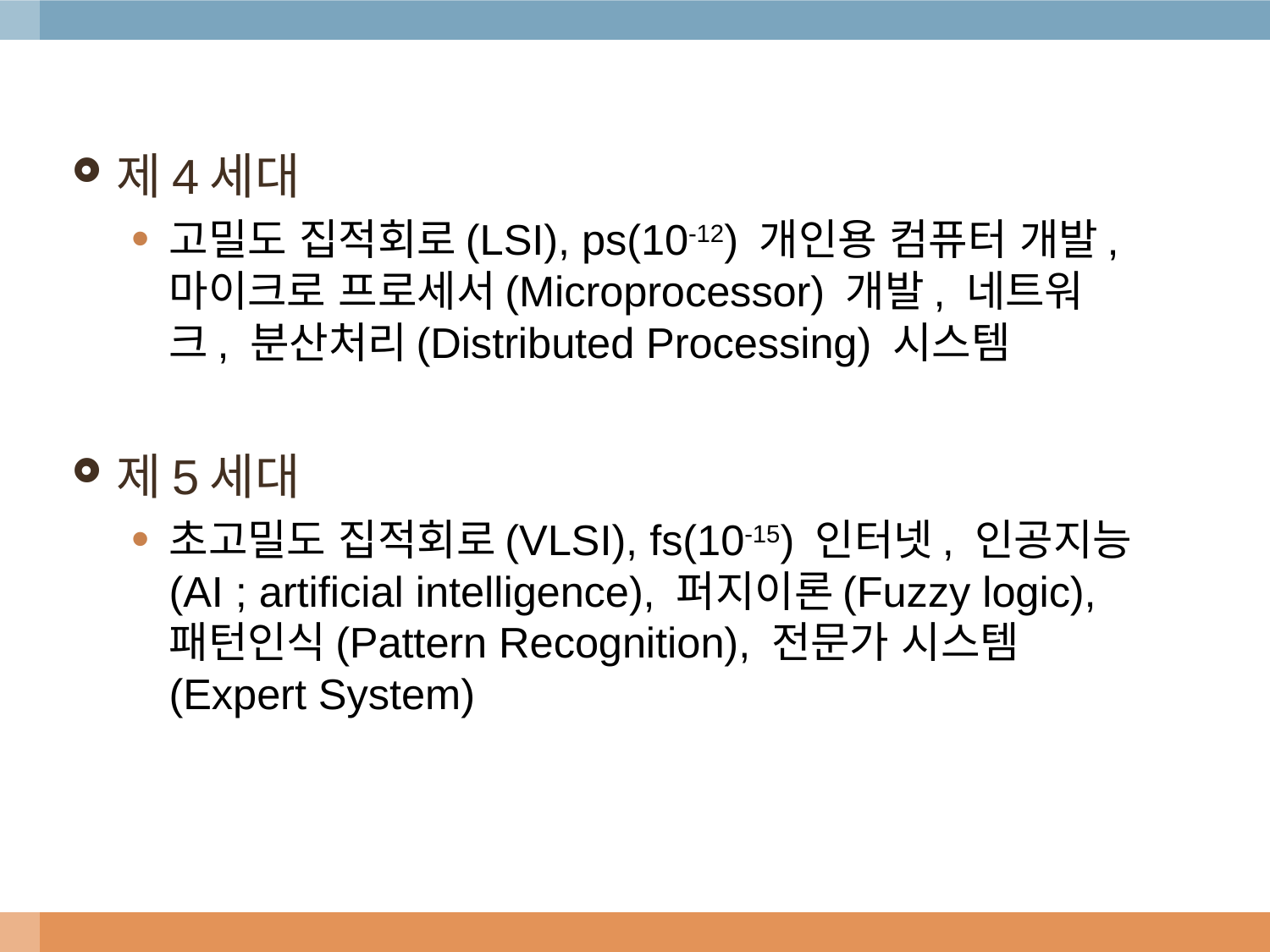

제4세대
고밀도 집적회로(LSI), ps(10-12) 개인용 컴퓨터 개발, 마이크로 프로세서(Microprocessor) 개발, 네트워크, 분산처리(Distributed Processing) 시스템

제5세대
초고밀도 집적회로(VLSI), fs(10-15) 인터넷, 인공지능(AI ; artificial intelligence), 퍼지이론(Fuzzy logic), 패턴인식(Pattern Recognition), 전문가 시스템(Expert System)